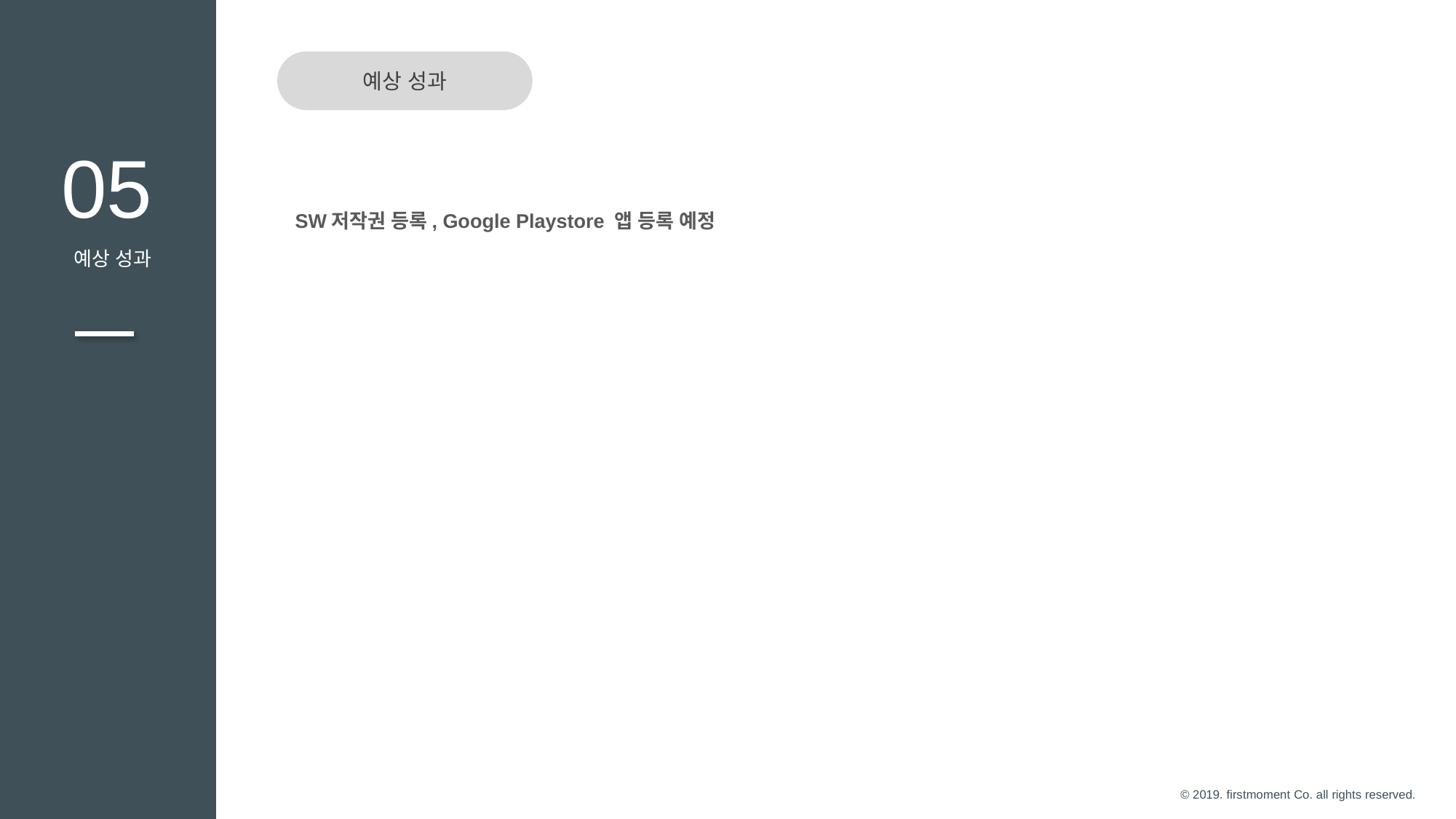

예상 성과
05
예상 성과
SW저작권 등록, Google Playstore 앱 등록 예정
© 2019. firstmoment Co. all rights reserved.